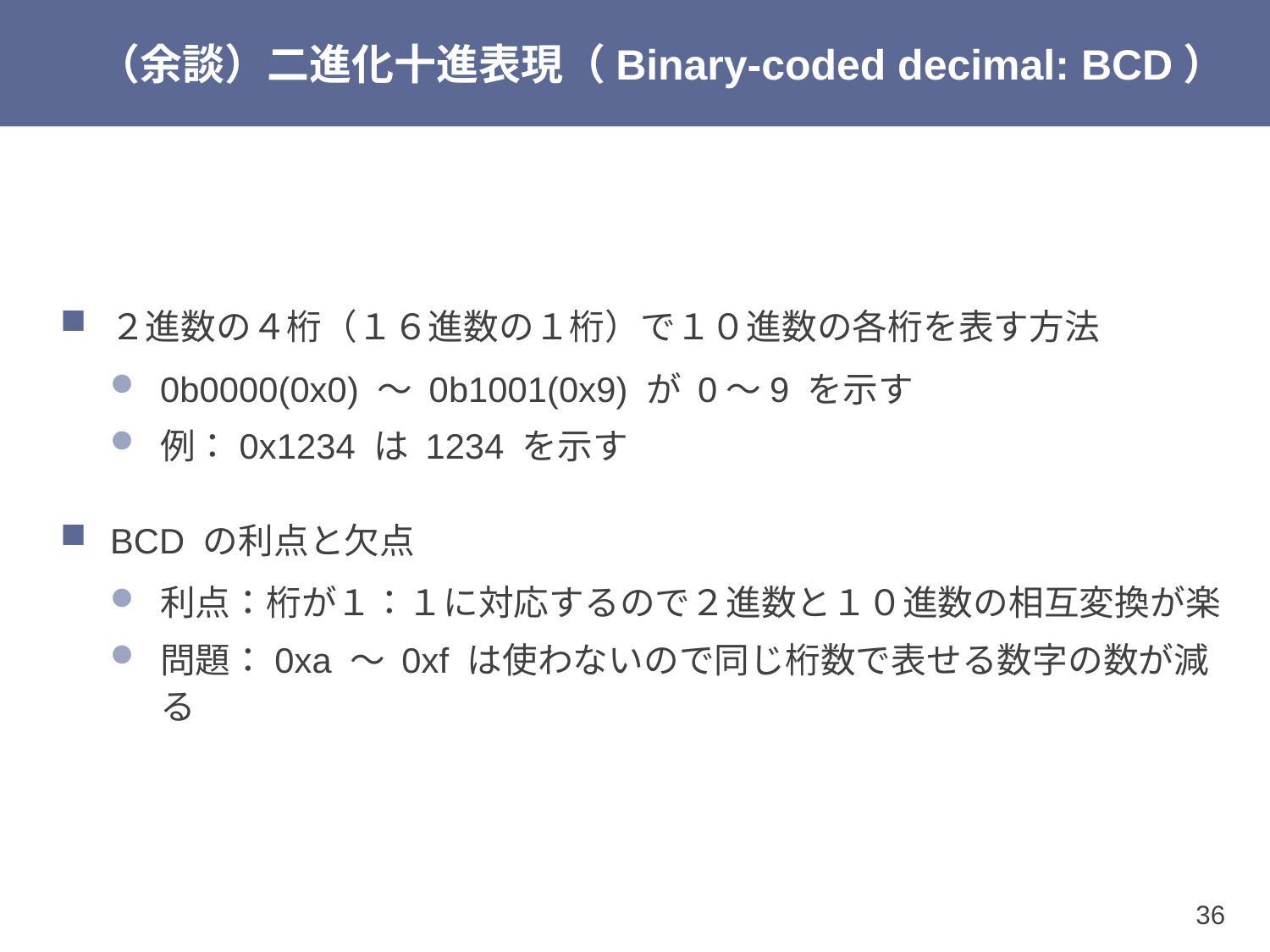

# （余談）二進化十進表現（Binary-coded decimal: BCD）
２進数の４桁（１６進数の１桁）で１０進数の各桁を表す方法
0b0000(0x0) ～ 0b1001(0x9) が 0～9 を示す
例：0x1234 は 1234 を示す
BCD の利点と欠点
利点：桁が１：１に対応するので２進数と１０進数の相互変換が楽
問題：0xa ～ 0xf は使わないので同じ桁数で表せる数字の数が減る